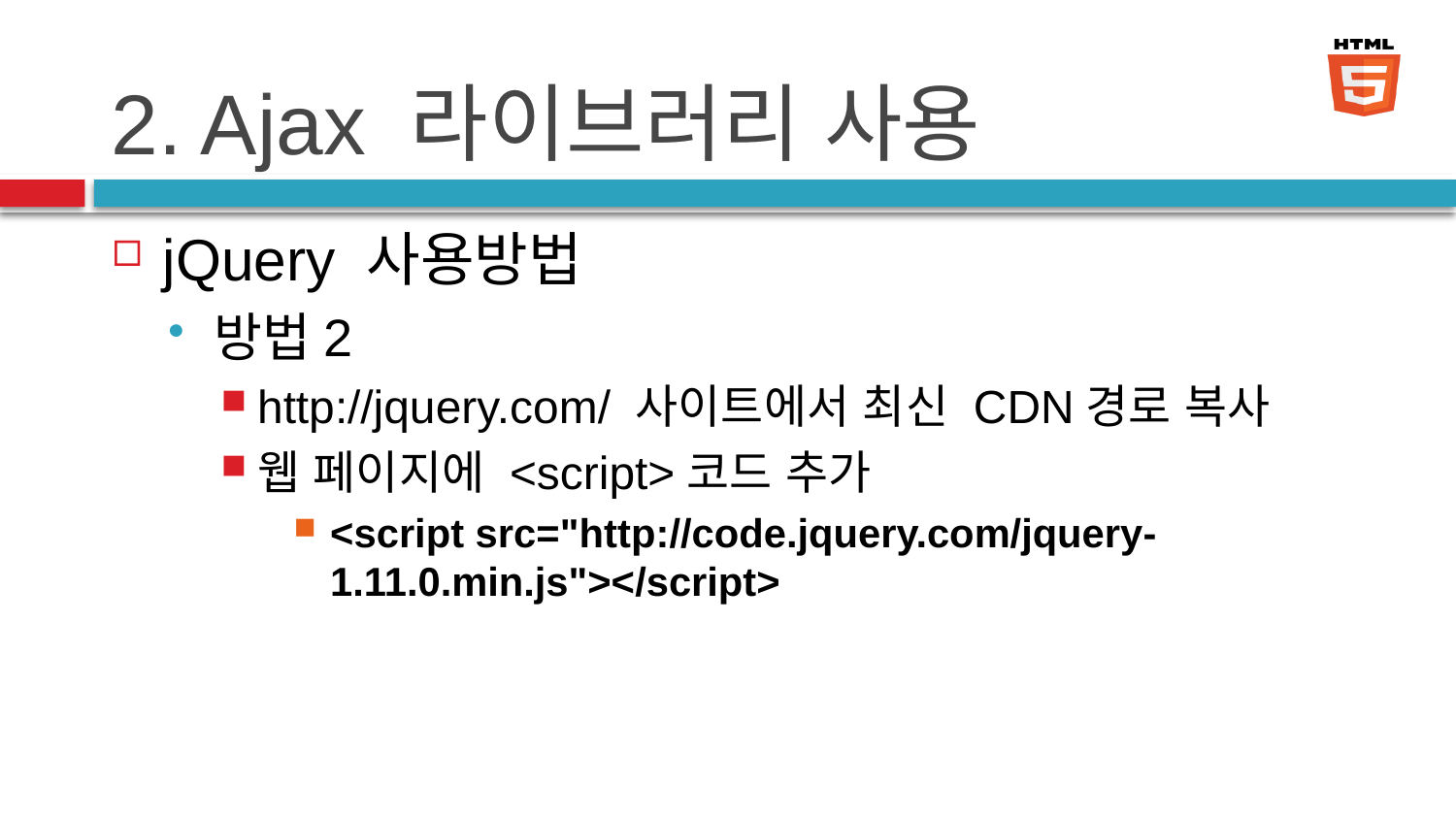

# 2. Ajax 라이브러리 사용
jQuery 사용방법
방법2
http://jquery.com/ 사이트에서 최신 CDN경로 복사
웹 페이지에 <script>코드 추가
<script src="http://code.jquery.com/jquery-1.11.0.min.js"></script>